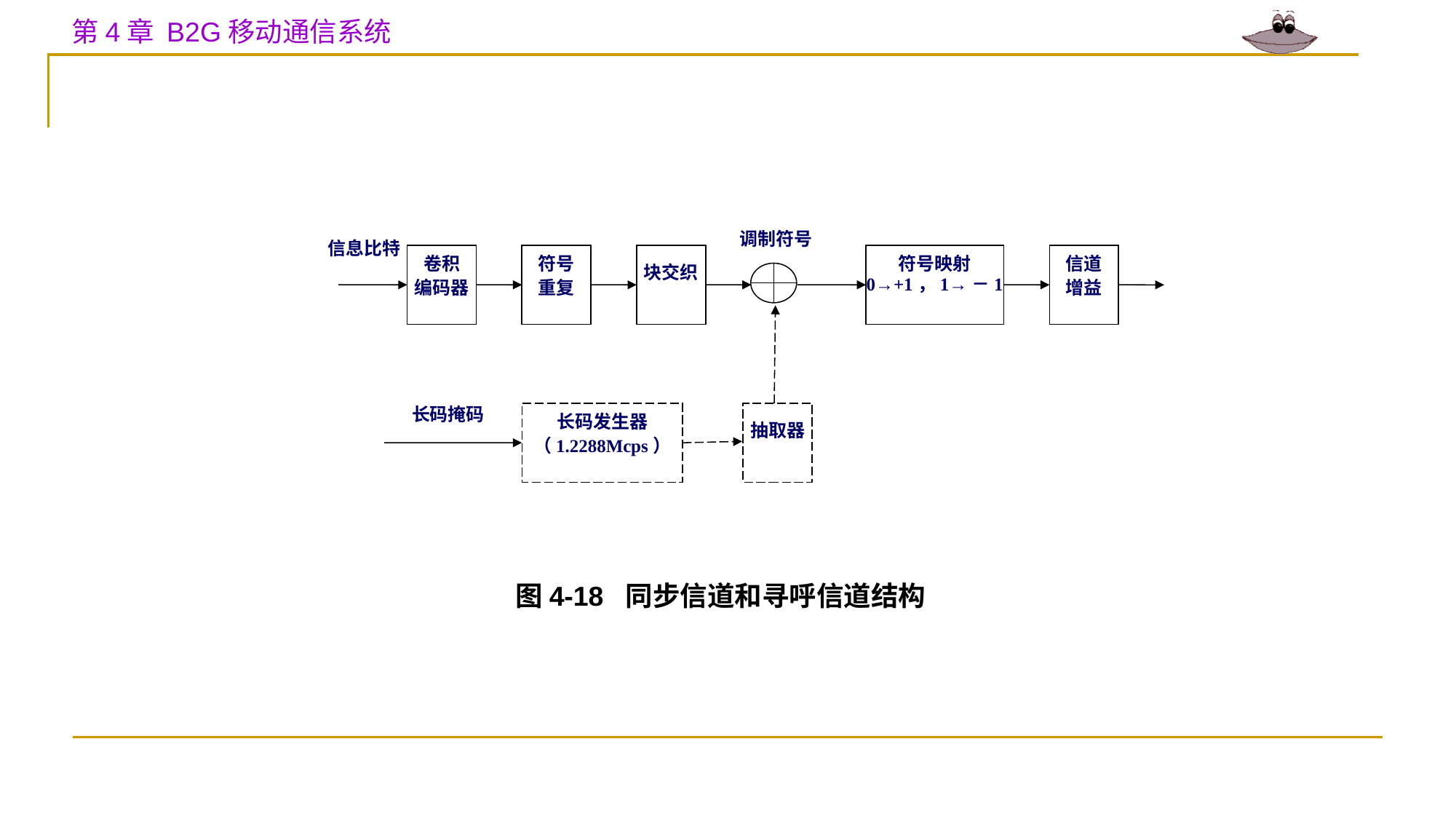

调制符号
信息比特
卷积
编码器
符号
重复
块交织
符号映射
0→+1，1→－1

信道
增益

长码掩码
长码发生器
（1.2288Mcps）
抽取器

图4-18  同步信道和寻呼信道结构